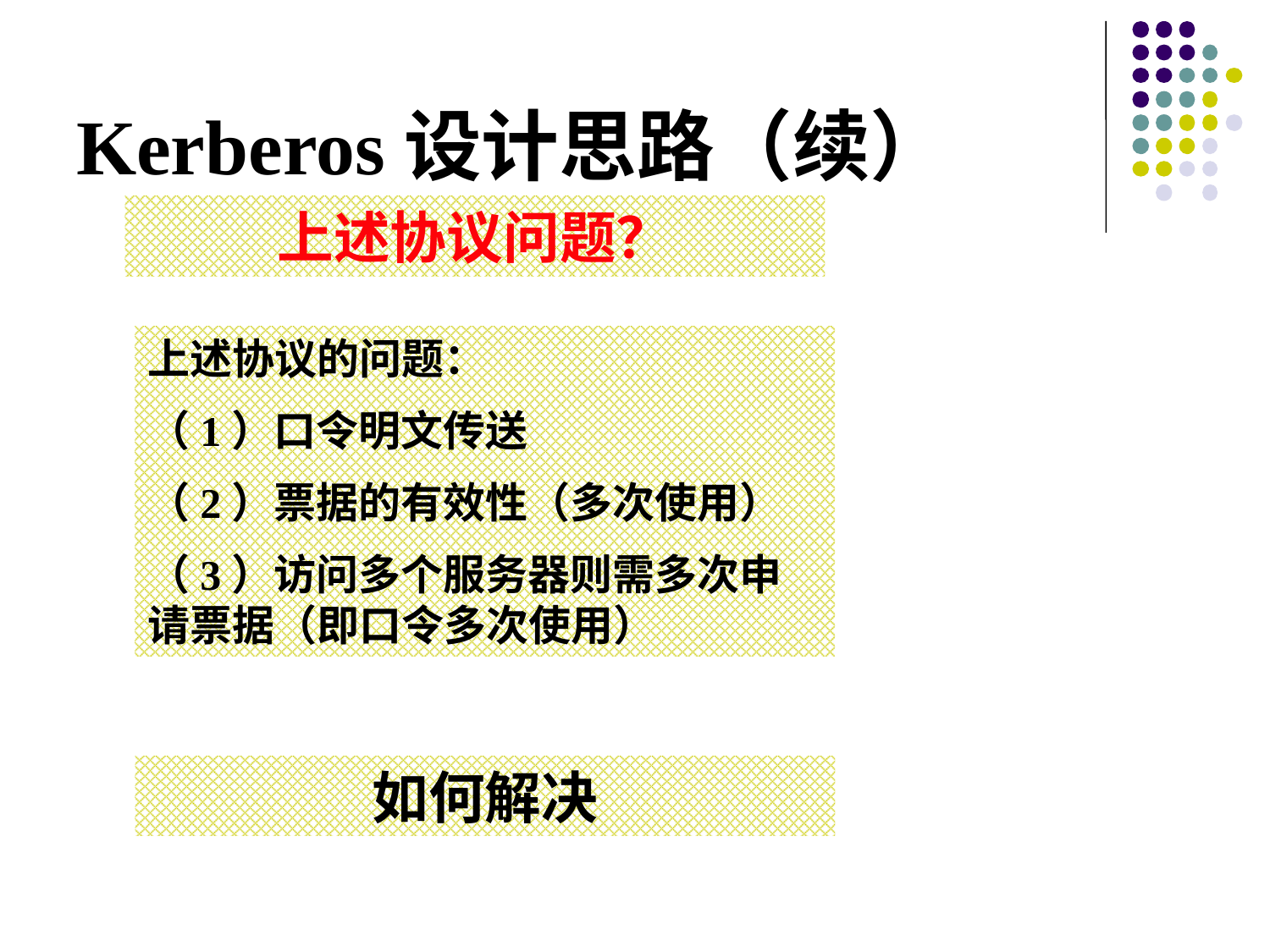

# Kerberos设计思路（续）
上述协议问题？
上述协议的问题：
（1）口令明文传送
（2）票据的有效性（多次使用）
（3）访问多个服务器则需多次申请票据（即口令多次使用）
如何解决